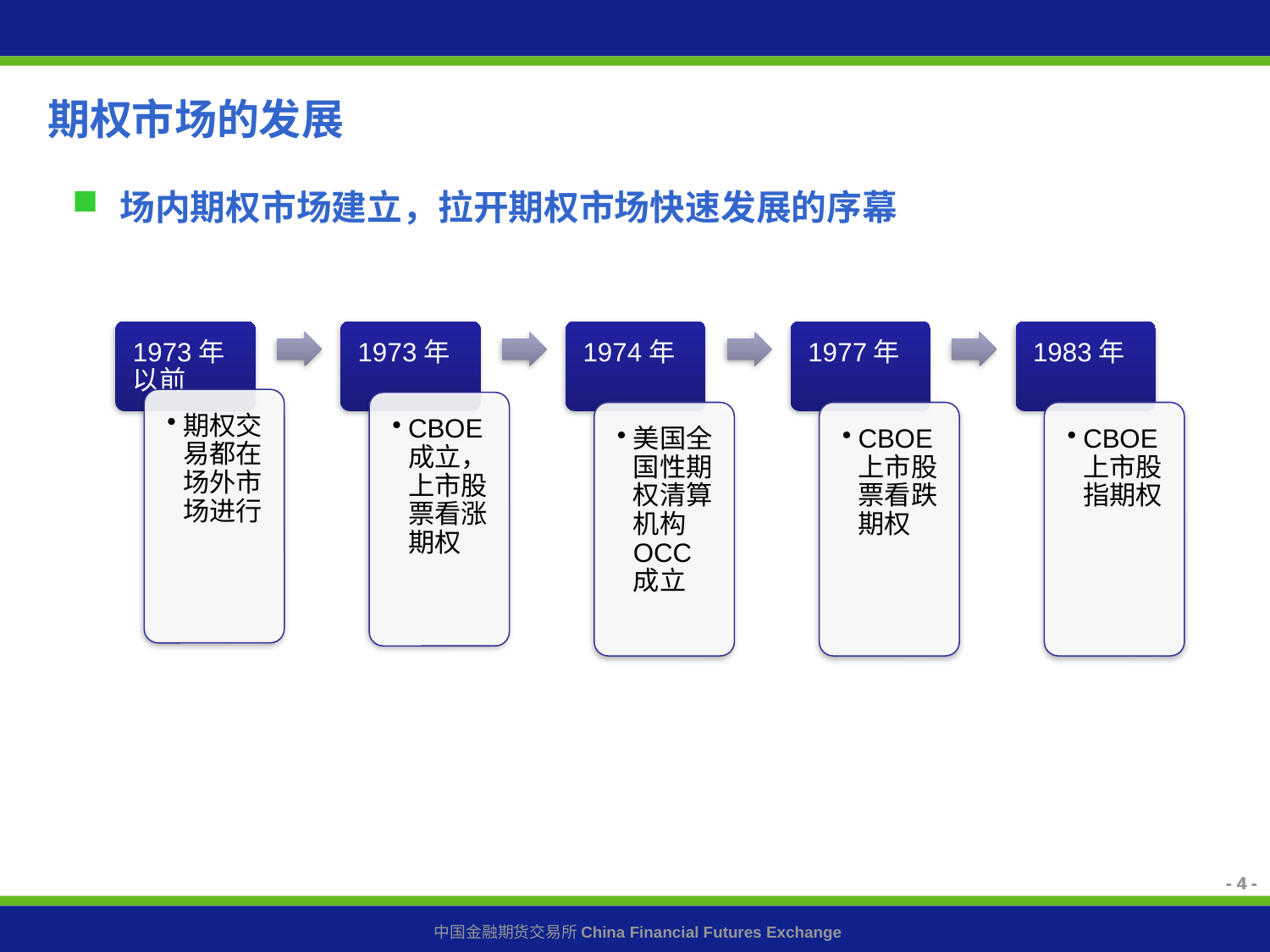

期权市场的发展
场内期权市场建立，拉开期权市场快速发展的序幕
1973年以前
期权交易都在场外市场进行

1973年
CBOE成立，上市股票看涨期权

1974年
美国全国性期权清算机构OCC成立

1977年
CBOE上市股票看跌期权

1983年
CBOE上市股指期权

- 4 -
- 4 -
- 4 -